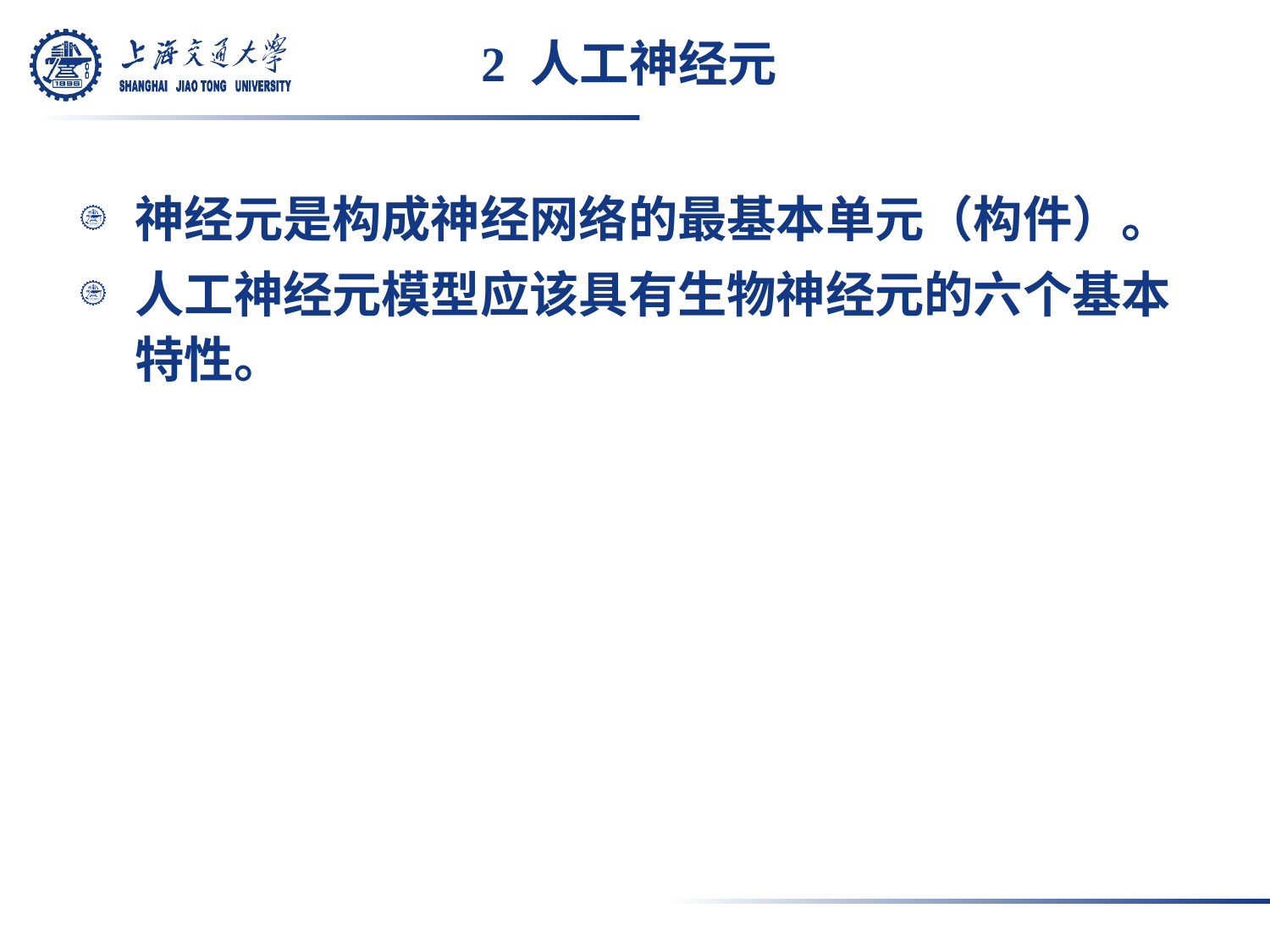

# 2 人工神经元
神经元是构成神经网络的最基本单元（构件）。
人工神经元模型应该具有生物神经元的六个基本特性。